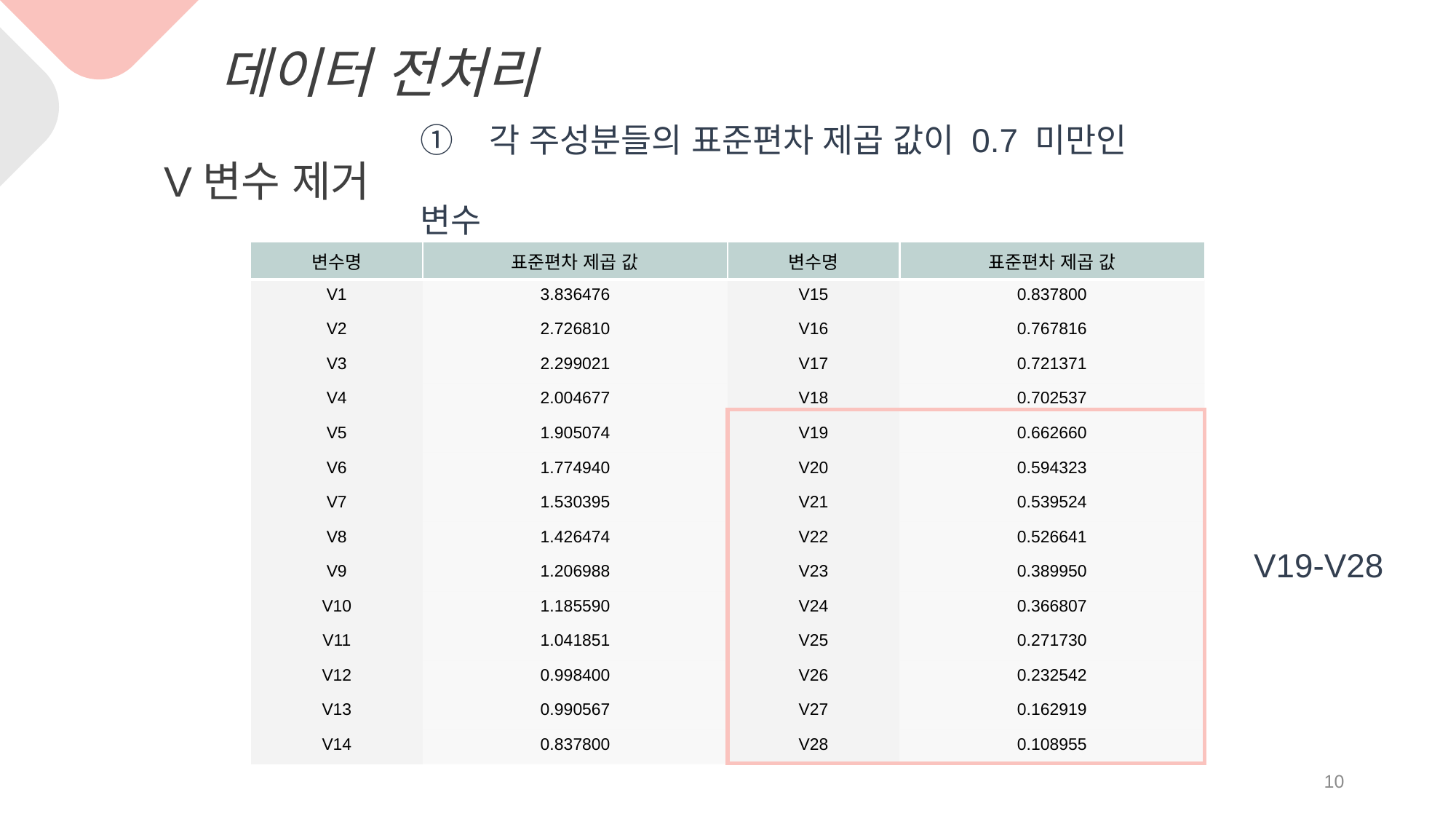

데이터 전처리
V변수 제거
①   각 주성분들의 표준편차 제곱 값이 0.7 미만인 변수
| 변수명 | 표준편차 제곱 값 | 변수명 | 표준편차 제곱 값 |
| --- | --- | --- | --- |
| V1 | 3.836476 | V15 | 0.837800 |
| V2 | 2.726810 | V16 | 0.767816 |
| V3 | 2.299021 | V17 | 0.721371 |
| V4 | 2.004677 | V18 | 0.702537 |
| V5 | 1.905074 | V19 | 0.662660 |
| V6 | 1.774940 | V20 | 0.594323 |
| V7 | 1.530395 | V21 | 0.539524 |
| V8 | 1.426474 | V22 | 0.526641 |
| V9 | 1.206988 | V23 | 0.389950 |
| V10 | 1.185590 | V24 | 0.366807 |
| V11 | 1.041851 | V25 | 0.271730 |
| V12 | 0.998400 | V26 | 0.232542 |
| V13 | 0.990567 | V27 | 0.162919 |
| V14 | 0.837800 | V28 | 0.108955 |

V19-V28
10